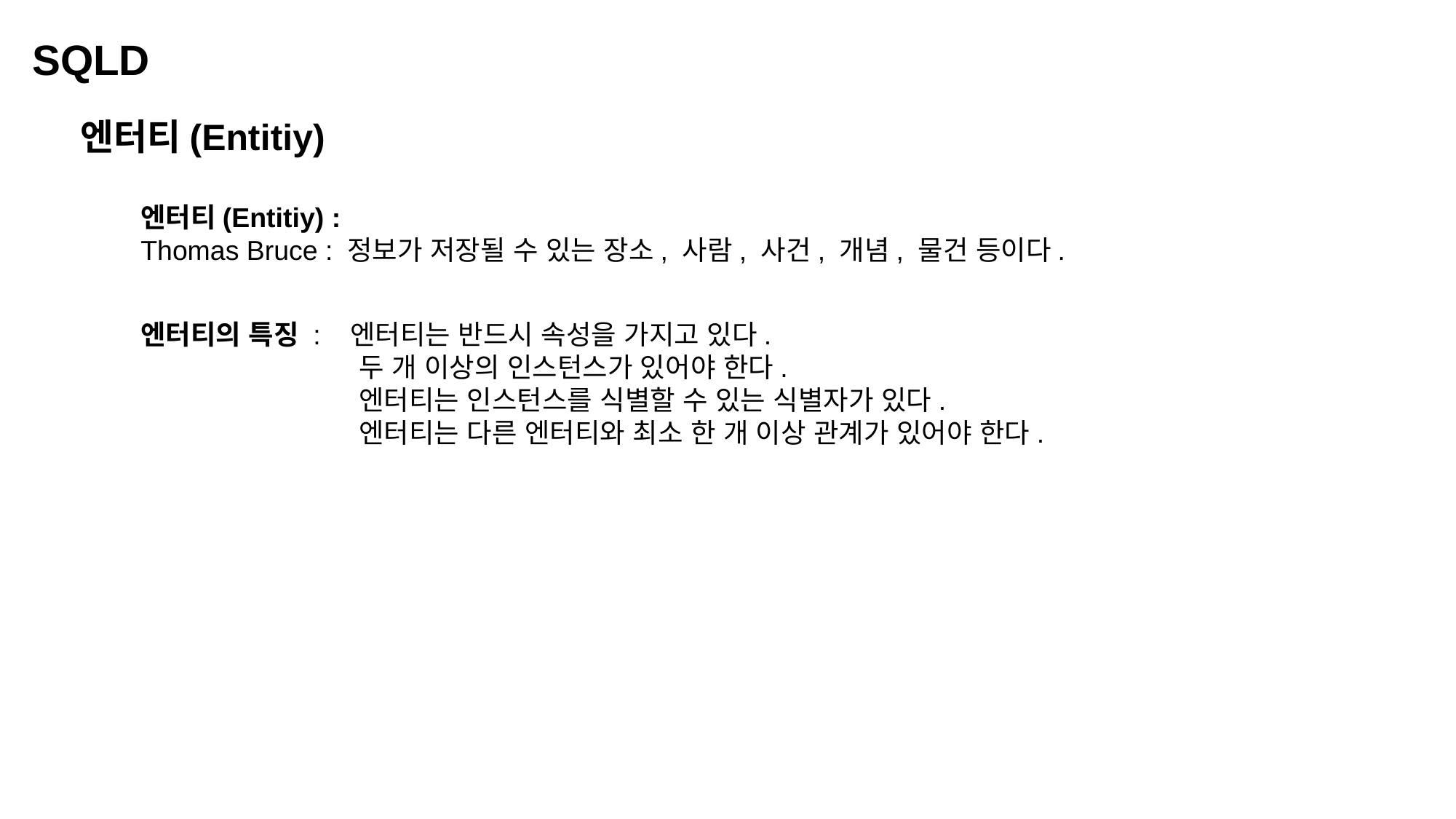

SQLD
엔터티(Entitiy)
엔터티(Entitiy) :
Thomas Bruce : 정보가 저장될 수 있는 장소, 사람, 사건, 개념, 물건 등이다.
엔터티의 특징 :   엔터티는 반드시 속성을 가지고 있다.
		두 개 이상의 인스턴스가 있어야 한다.
		엔터티는 인스턴스를 식별할 수 있는 식별자가 있다.
		엔터티는 다른 엔터티와 최소 한 개 이상 관계가 있어야 한다.